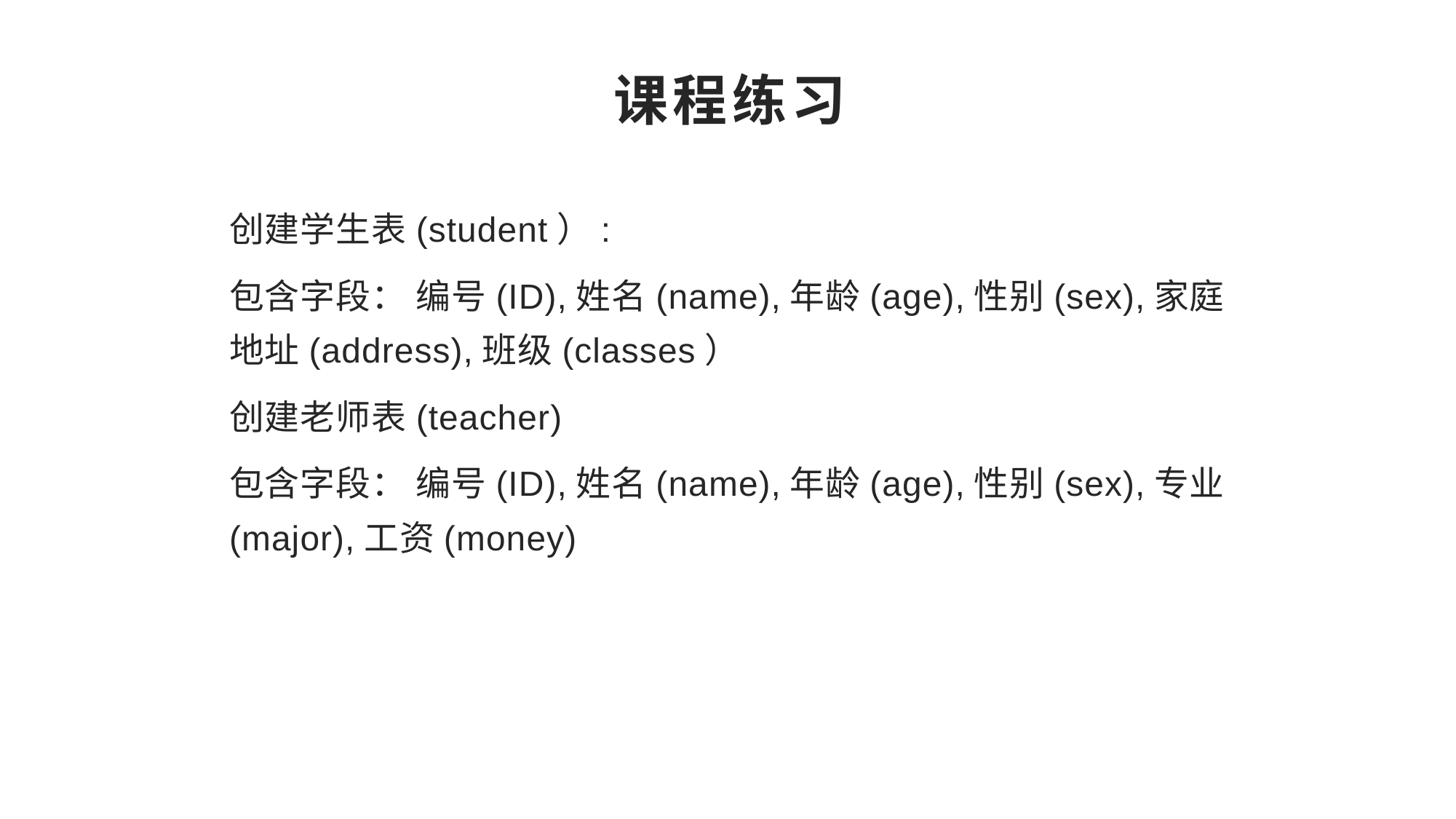

课程练习
创建学生表(student）:
包含字段： 编号(ID),姓名(name),年龄(age),性别(sex),家庭地址(address),班级(classes）
创建老师表(teacher)
包含字段： 编号(ID),姓名(name),年龄(age),性别(sex),专业(major),工资(money)